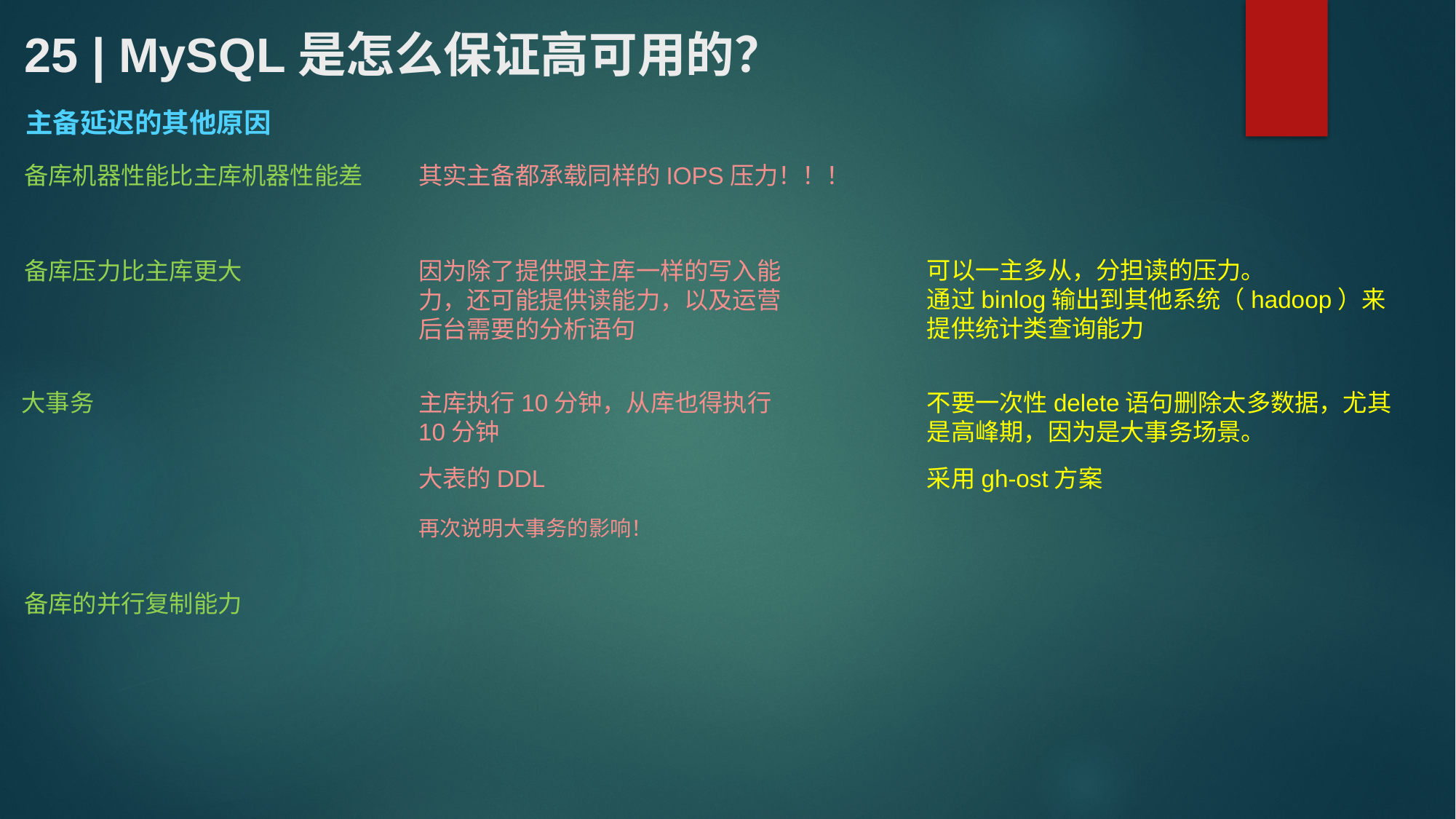

# 25 | MySQL是怎么保证高可用的？
主备延迟的其他原因
其实主备都承载同样的IOPS压力！！！
备库机器性能比主库机器性能差
可以一主多从，分担读的压力。
通过binlog输出到其他系统（hadoop）来提供统计类查询能力
因为除了提供跟主库一样的写入能力，还可能提供读能力，以及运营后台需要的分析语句
备库压力比主库更大
大事务
主库执行10分钟，从库也得执行10分钟
不要一次性delete语句删除太多数据，尤其是高峰期，因为是大事务场景。
大表的DDL
采用gh-ost方案
再次说明大事务的影响！
备库的并行复制能力